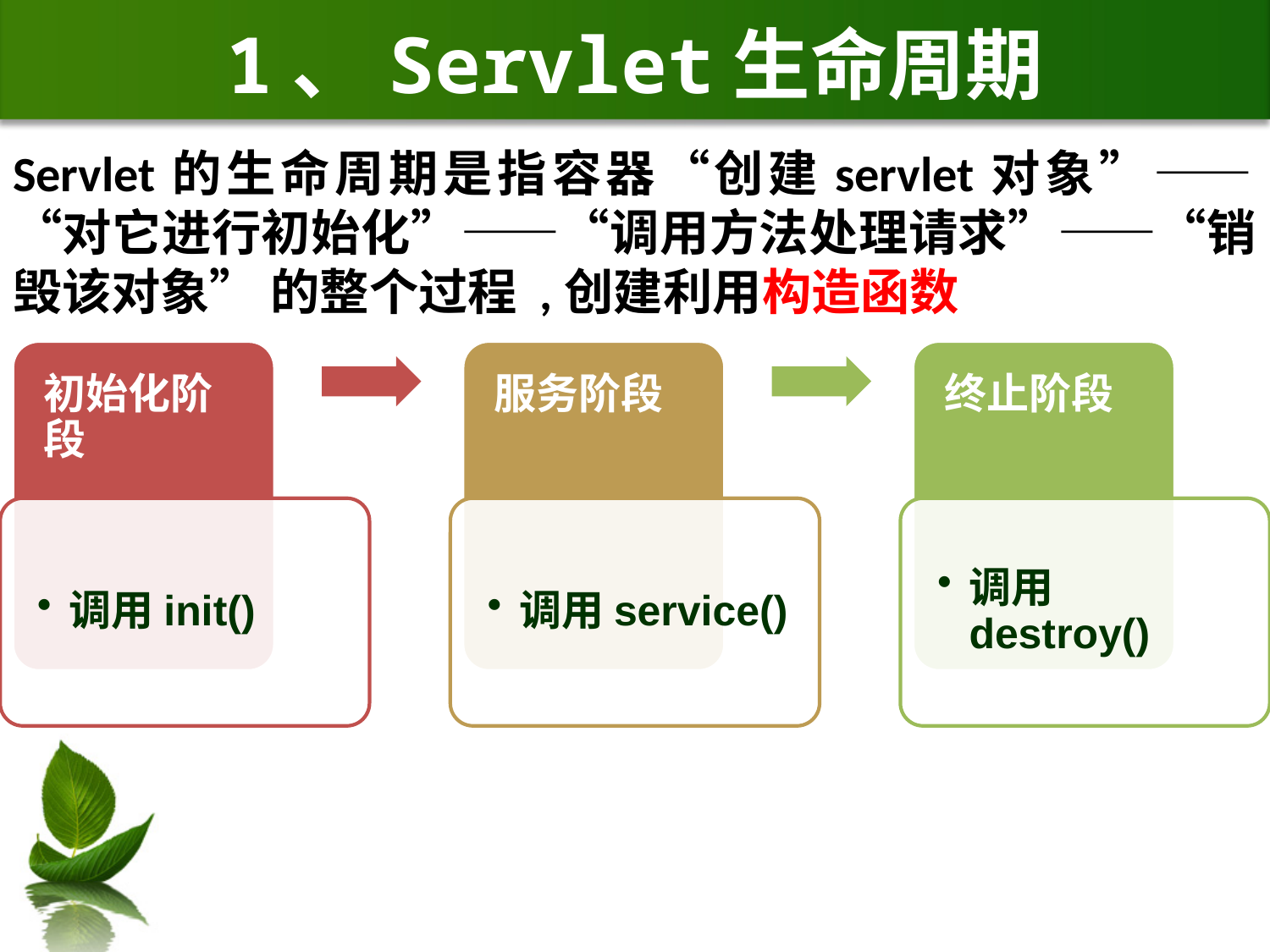

# 1、Servlet生命周期
Servlet的生命周期是指容器“创建servlet对象”——“对它进行初始化”——“调用方法处理请求”——“销毁该对象” 的整个过程 ,创建利用构造函数
初始化阶段
调用init()

服务阶段
调用service()

终止阶段
调用destroy()